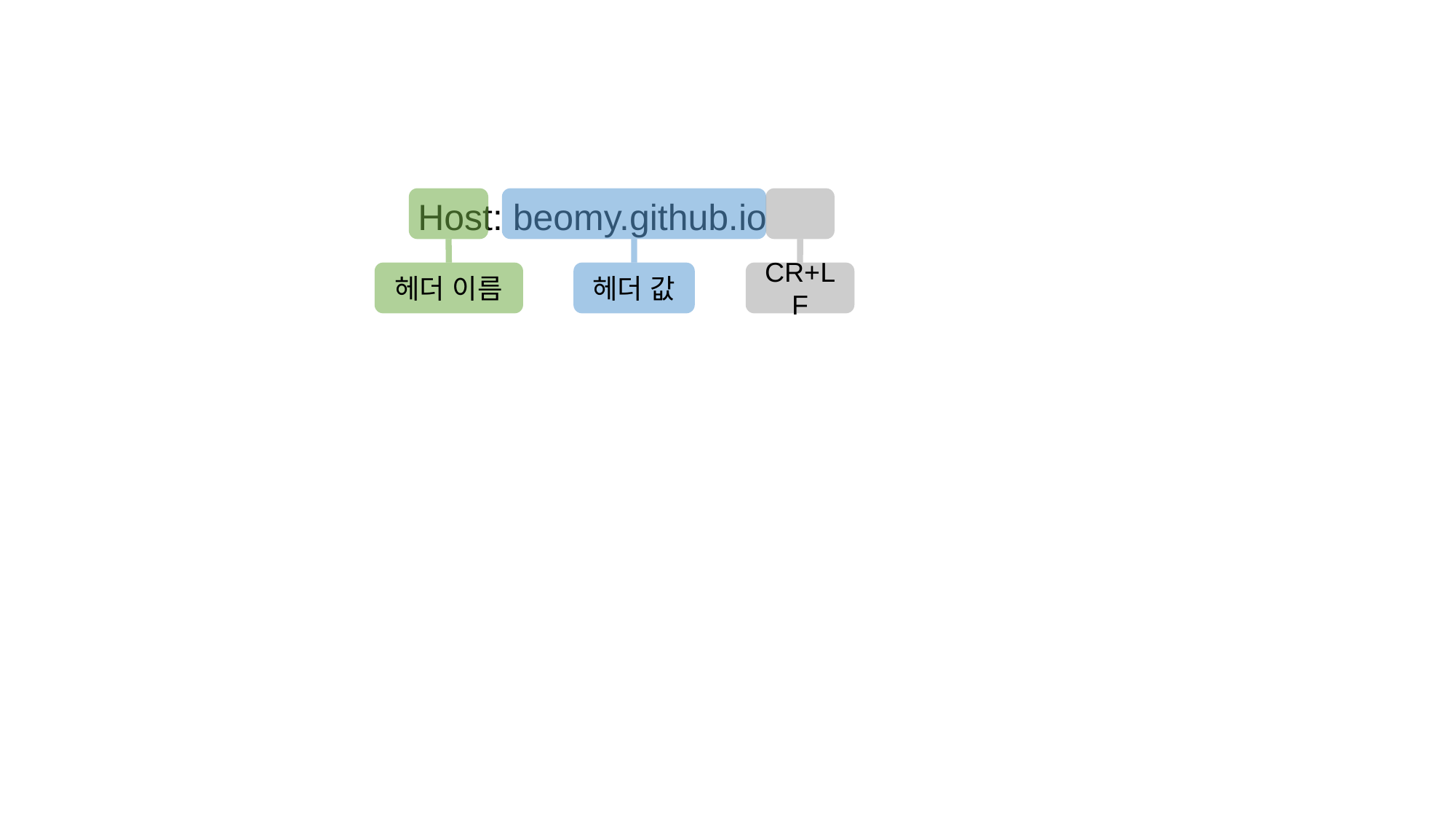

Host: beomy.github.io

헤더 이름
CR+LF
헤더 값